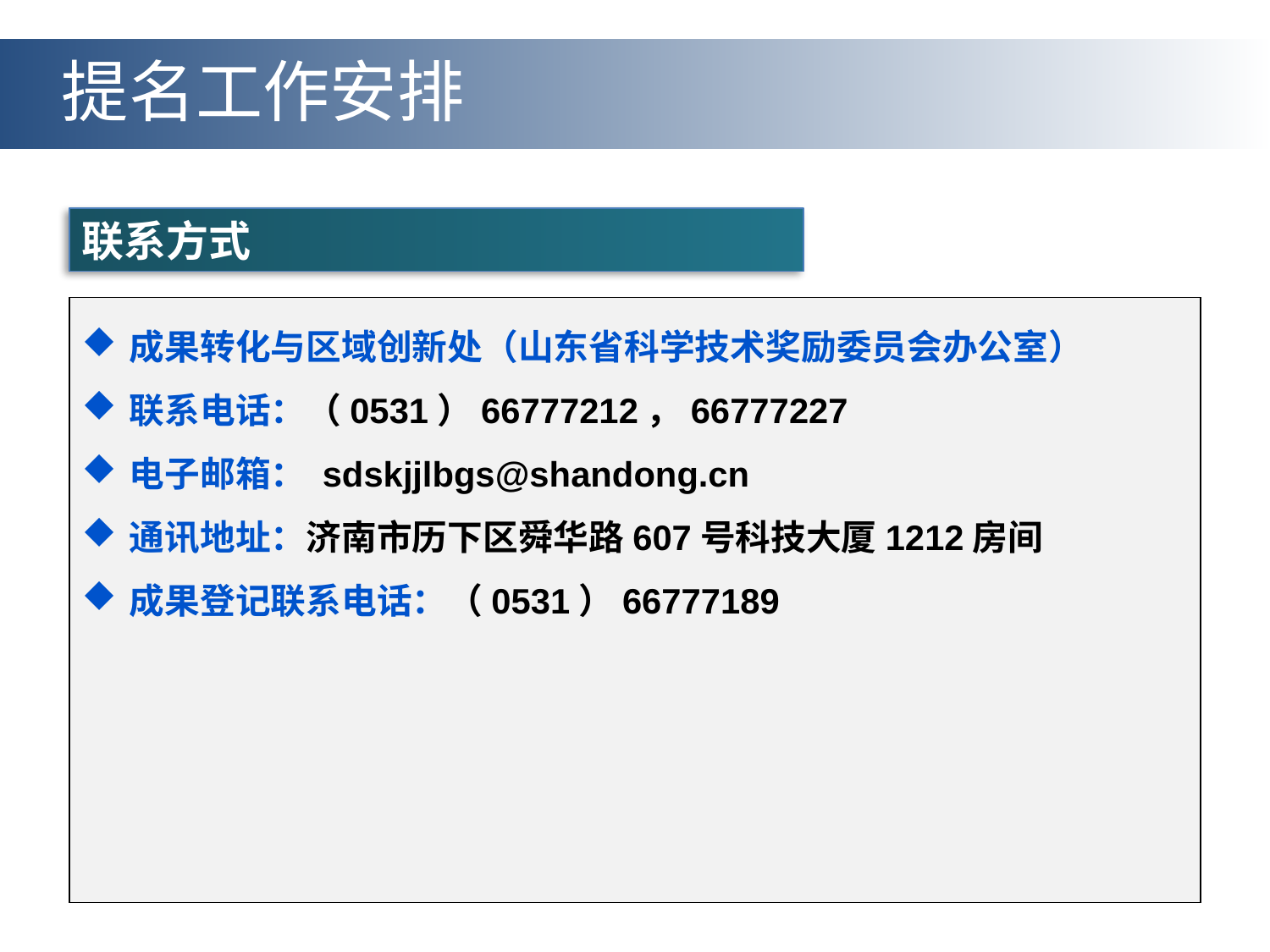

提名工作安排

联系方式
成果转化与区域创新处（山东省科学技术奖励委员会办公室）
联系电话：（0531）66777212，66777227
电子邮箱： sdskjjlbgs@shandong.cn
通讯地址：济南市历下区舜华路607号科技大厦1212房间
成果登记联系电话：（0531）66777189